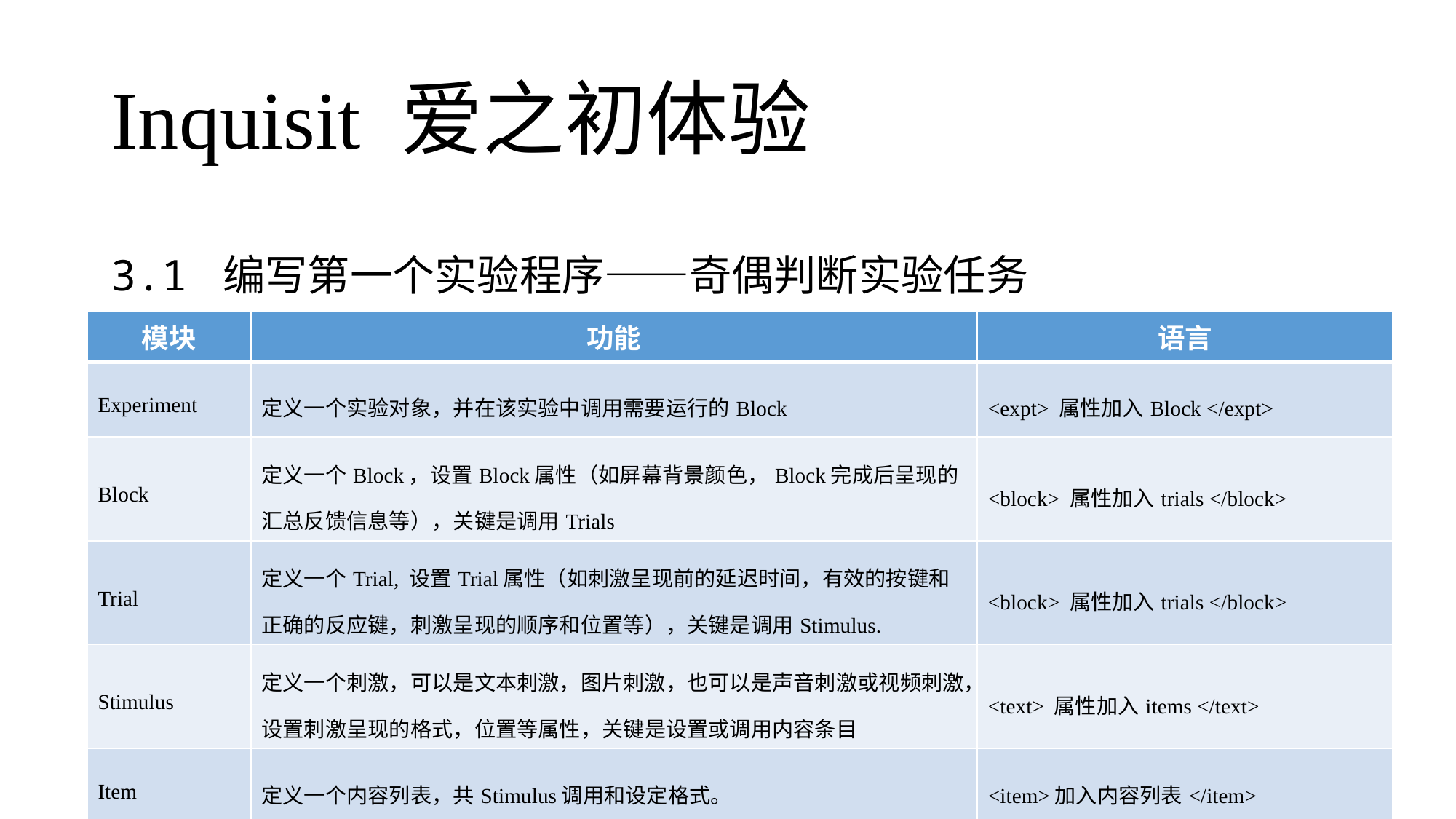

# Inquisit 爱之初体验
3.1 编写第一个实验程序——奇偶判断实验任务
| 模块 | 功能 | 语言 |
| --- | --- | --- |
| Experiment | 定义一个实验对象，并在该实验中调用需要运行的Block | <expt> 属性加入Block </expt> |
| Block | 定义一个Block，设置Block属性（如屏幕背景颜色，Block完成后呈现的汇总反馈信息等），关键是调用Trials | <block> 属性加入trials </block> |
| Trial | 定义一个Trial, 设置Trial属性（如刺激呈现前的延迟时间，有效的按键和正确的反应键，刺激呈现的顺序和位置等），关键是调用Stimulus. | <block> 属性加入trials </block> |
| Stimulus | 定义一个刺激，可以是文本刺激，图片刺激，也可以是声音刺激或视频刺激，设置刺激呈现的格式，位置等属性，关键是设置或调用内容条目 | <text> 属性加入items </text> |
| Item | 定义一个内容列表，共Stimulus调用和设定格式。 | <item>加入内容列表</item> |